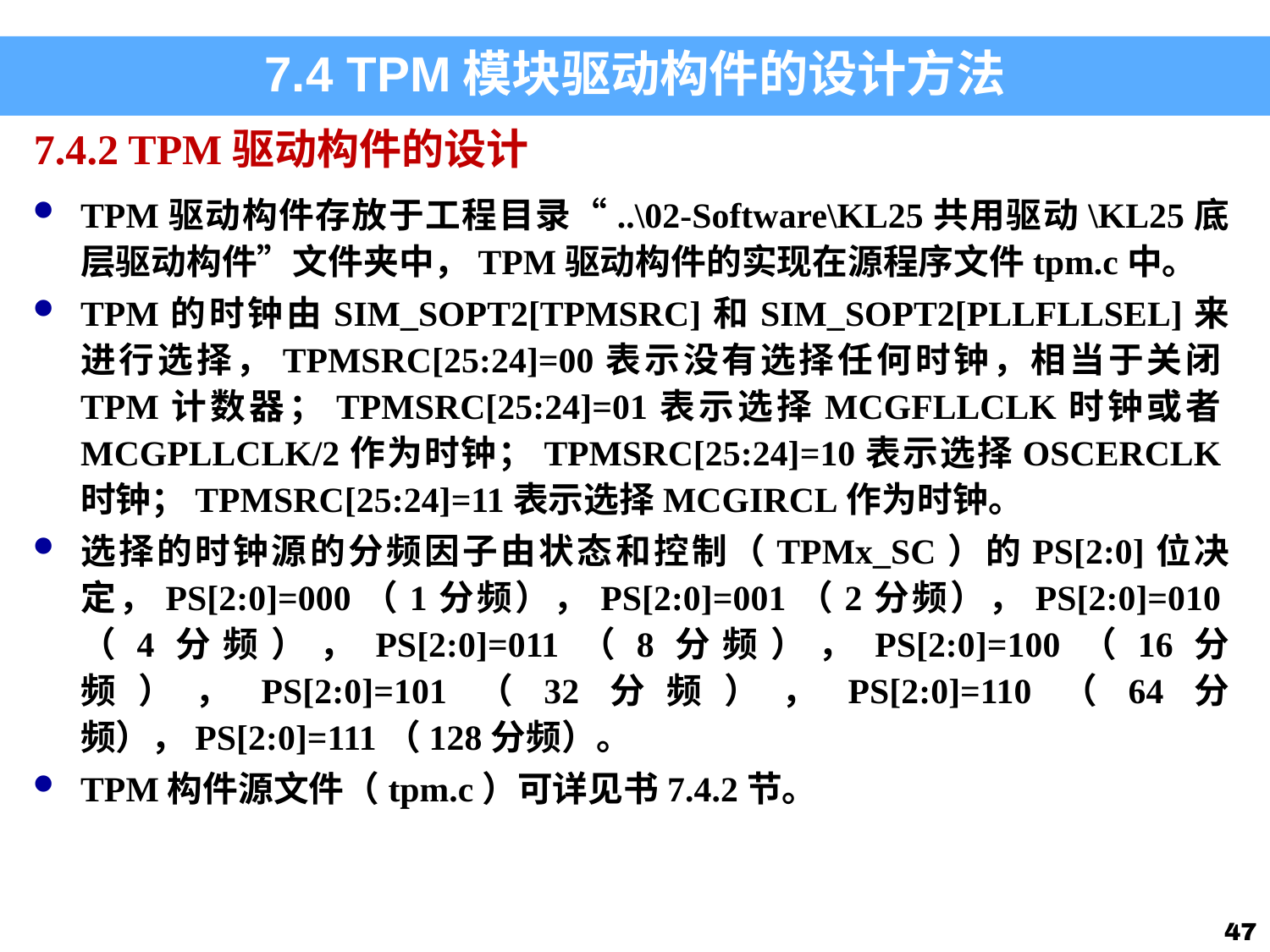

7.4 TPM模块驱动构件的设计方法
7.4.2 TPM驱动构件的设计
TPM驱动构件存放于工程目录“..\02-Software\KL25共用驱动\KL25底层驱动构件”文件夹中，TPM驱动构件的实现在源程序文件tpm.c中。
TPM的时钟由SIM_SOPT2[TPMSRC]和SIM_SOPT2[PLLFLLSEL]来进行选择，TPMSRC[25:24]=00表示没有选择任何时钟，相当于关闭TPM计数器；TPMSRC[25:24]=01表示选择MCGFLLCLK时钟或者MCGPLLCLK/2作为时钟；TPMSRC[25:24]=10表示选择OSCERCLK时钟；TPMSRC[25:24]=11表示选择MCGIRCL作为时钟。
选择的时钟源的分频因子由状态和控制（TPMx_SC）的PS[2:0]位决定，PS[2:0]=000（1分频），PS[2:0]=001（2分频），PS[2:0]=010（4分频），PS[2:0]=011（8分频），PS[2:0]=100（16分频），PS[2:0]=101（32分频），PS[2:0]=110（64分频），PS[2:0]=111（128分频）。
TPM构件源文件（tpm.c）可详见书7.4.2节。
47